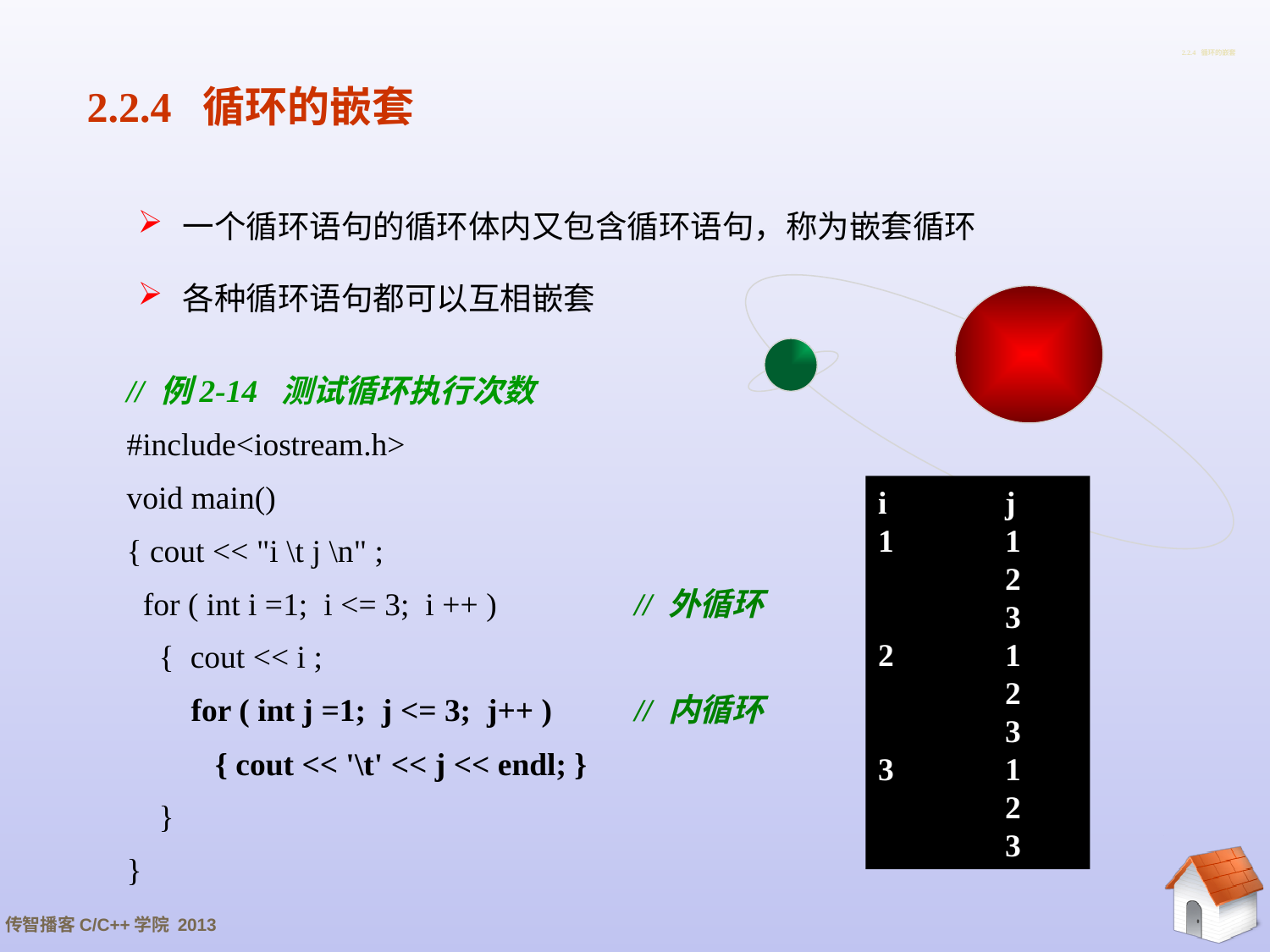

# 2.2.4  循环的嵌套
2.2.4  循环的嵌套
 一个循环语句的循环体内又包含循环语句，称为嵌套循环
 各种循环语句都可以互相嵌套

// 例2-14  测试循环执行次数
#include<iostream.h>
void main()
{ cout << "i \t j \n" ;
  for ( int i =1;  i <= 3;  i ++ )		// 外循环
    {  cout << i ;
        for ( int j =1;  j <= 3;  j++ )	// 内循环
           { cout << '\t' << j << endl; }
    }
}
i	j
1	1
	2
	3
2	1
	2
	3
3	1
	2
	3